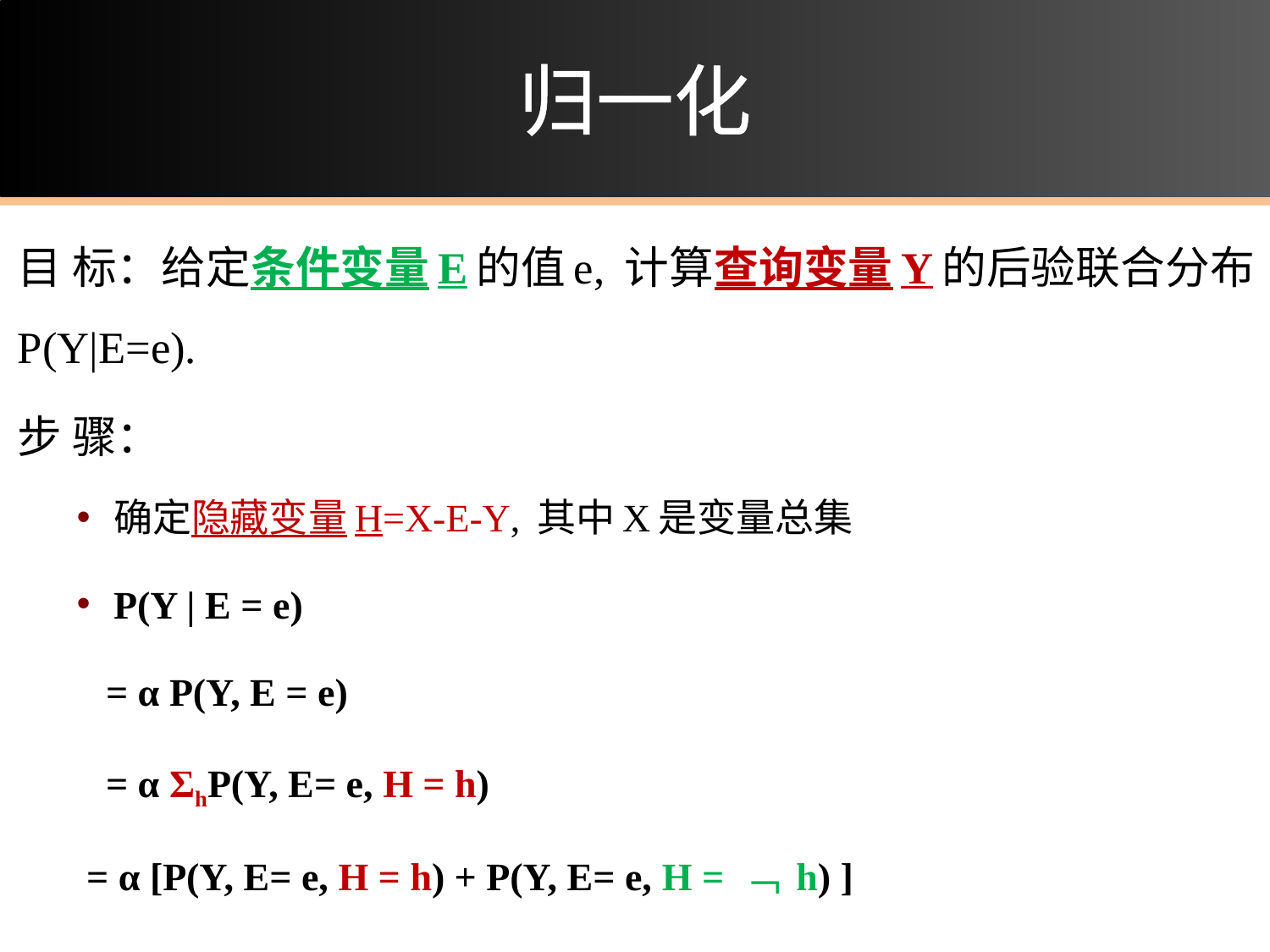

# 归一化
目 标：给定条件变量E的值e, 计算查询变量Y的后验联合分布P(Y|E=e).
步 骤：
确定隐藏变量H=X-E-Y, 其中X是变量总集
P(Y | E = e)
   = α P(Y, E = e)
   = α ΣhP(Y, E= e, H = h)
 = α [P(Y, E= e, H = h) + P(Y, E= e, H = ﹁ h) ]